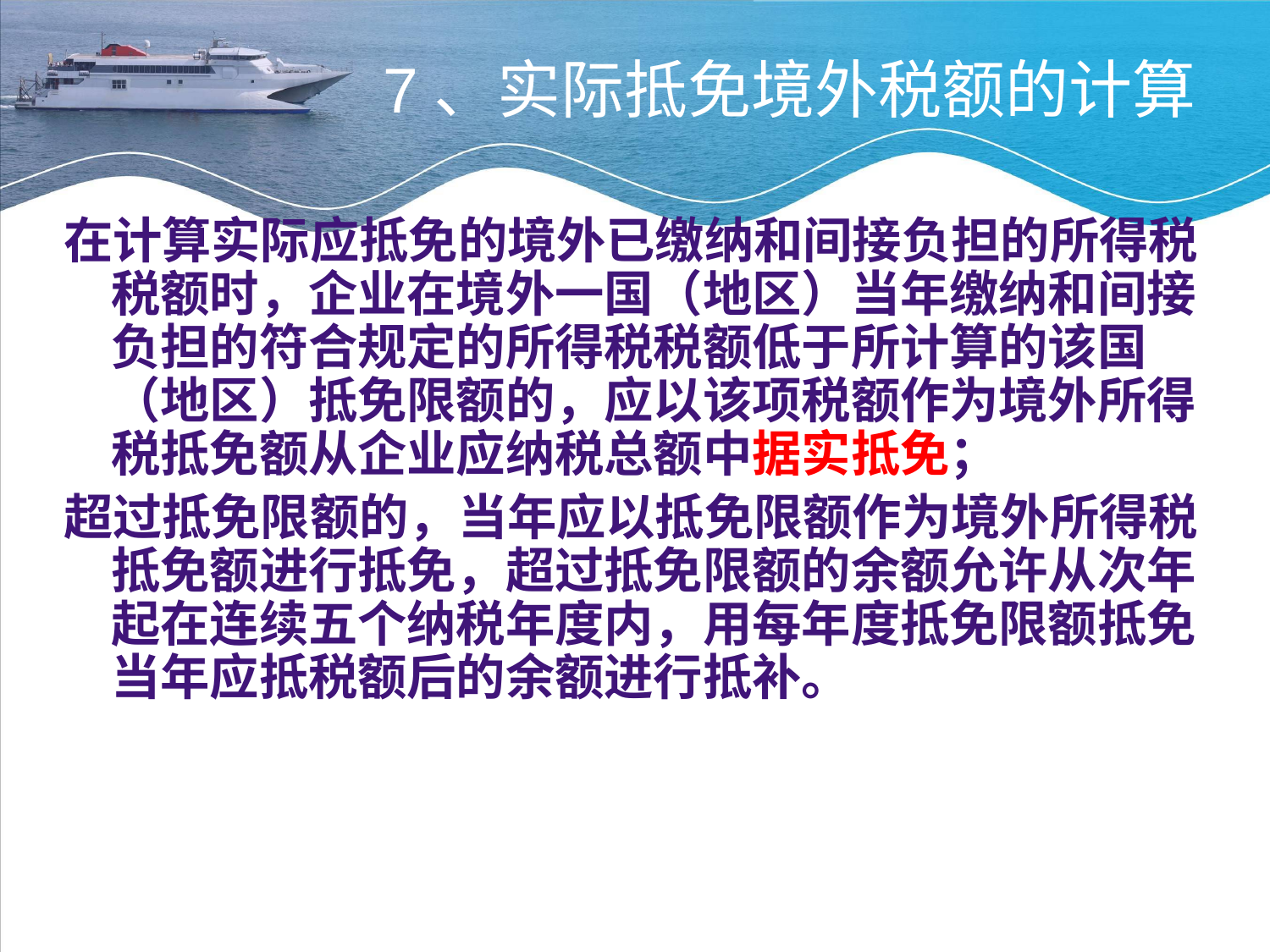

# 7、实际抵免境外税额的计算
在计算实际应抵免的境外已缴纳和间接负担的所得税税额时，企业在境外一国（地区）当年缴纳和间接负担的符合规定的所得税税额低于所计算的该国（地区）抵免限额的，应以该项税额作为境外所得税抵免额从企业应纳税总额中据实抵免；
超过抵免限额的，当年应以抵免限额作为境外所得税抵免额进行抵免，超过抵免限额的余额允许从次年起在连续五个纳税年度内，用每年度抵免限额抵免当年应抵税额后的余额进行抵补。